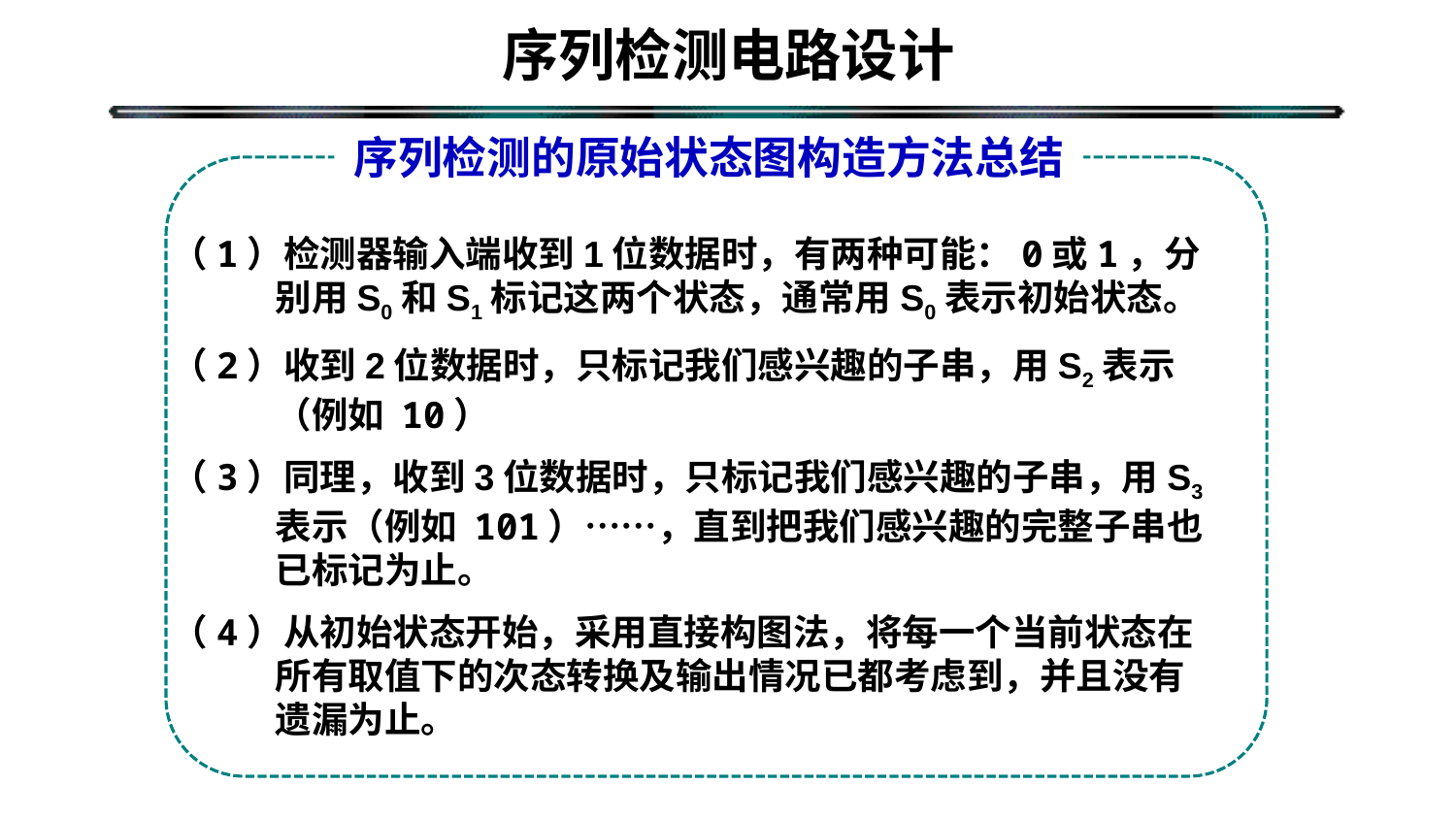

序列检测电路设计
序列检测的原始状态图构造方法总结

  （1）检测器输入端收到1位数据时，有两种可能：0或1，分别用S0和S1标记这两个状态，通常用S0表示初始状态。
  （2）收到2位数据时，只标记我们感兴趣的子串，用S2表示（例如 10）
  （3）同理，收到3位数据时，只标记我们感兴趣的子串，用S3表示（例如 101）……，直到把我们感兴趣的完整子串也已标记为止。
  （4）从初始状态开始，采用直接构图法，将每一个当前状态在所有取值下的次态转换及输出情况已都考虑到，并且没有遗漏为止。
26